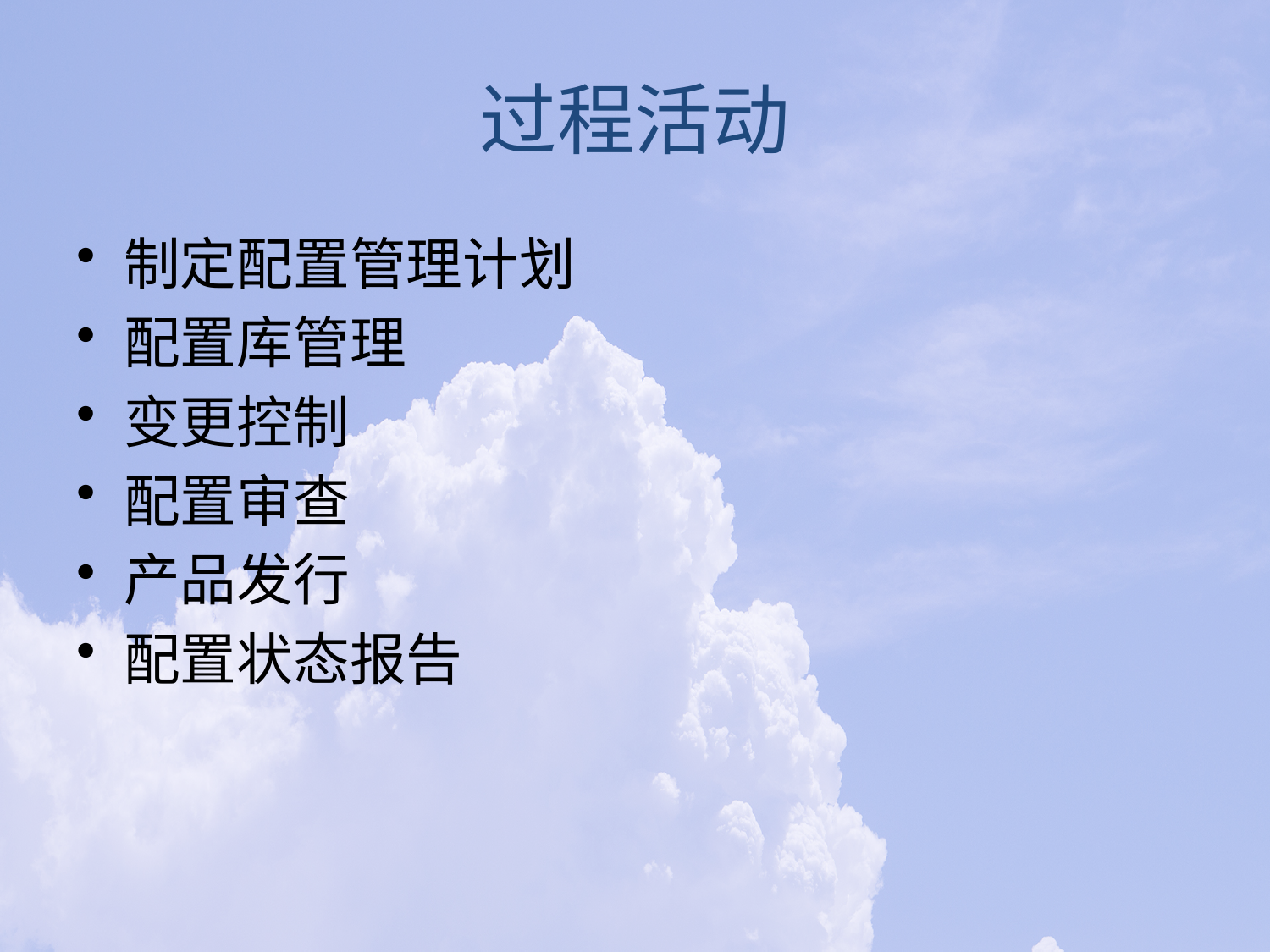

过程活动
制定配置管理计划
配置库管理
变更控制
配置审查
产品发行
配置状态报告